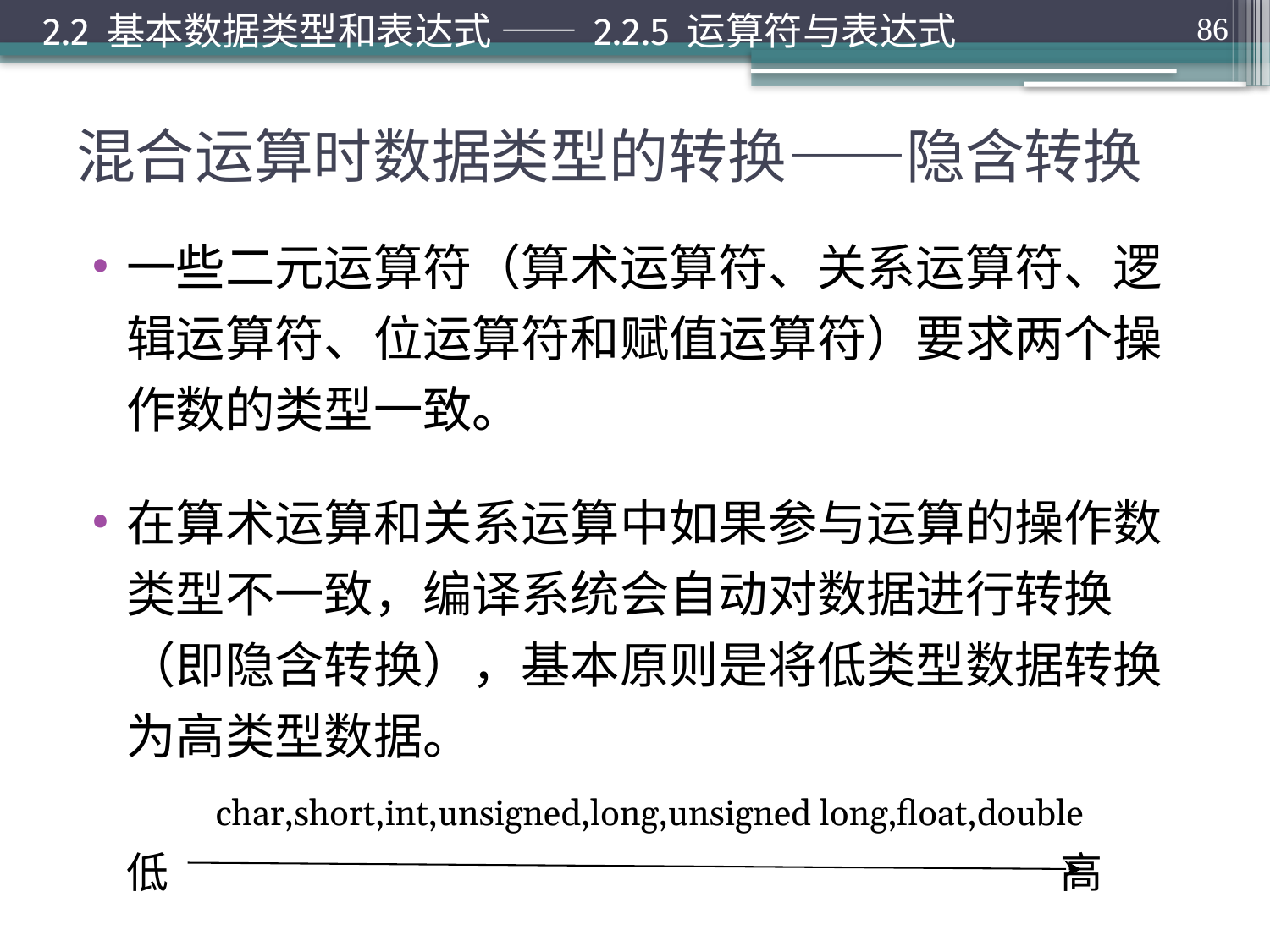

2.2 基本数据类型和表达式 —— 2.2.5 运算符与表达式
86
# 混合运算时数据类型的转换——隐含转换
一些二元运算符（算术运算符、关系运算符、逻辑运算符、位运算符和赋值运算符）要求两个操作数的类型一致。
在算术运算和关系运算中如果参与运算的操作数类型不一致，编译系统会自动对数据进行转换（即隐含转换），基本原则是将低类型数据转换为高类型数据。
       char,short,int,unsigned,long,unsigned long,float,double
低                                                                                              高